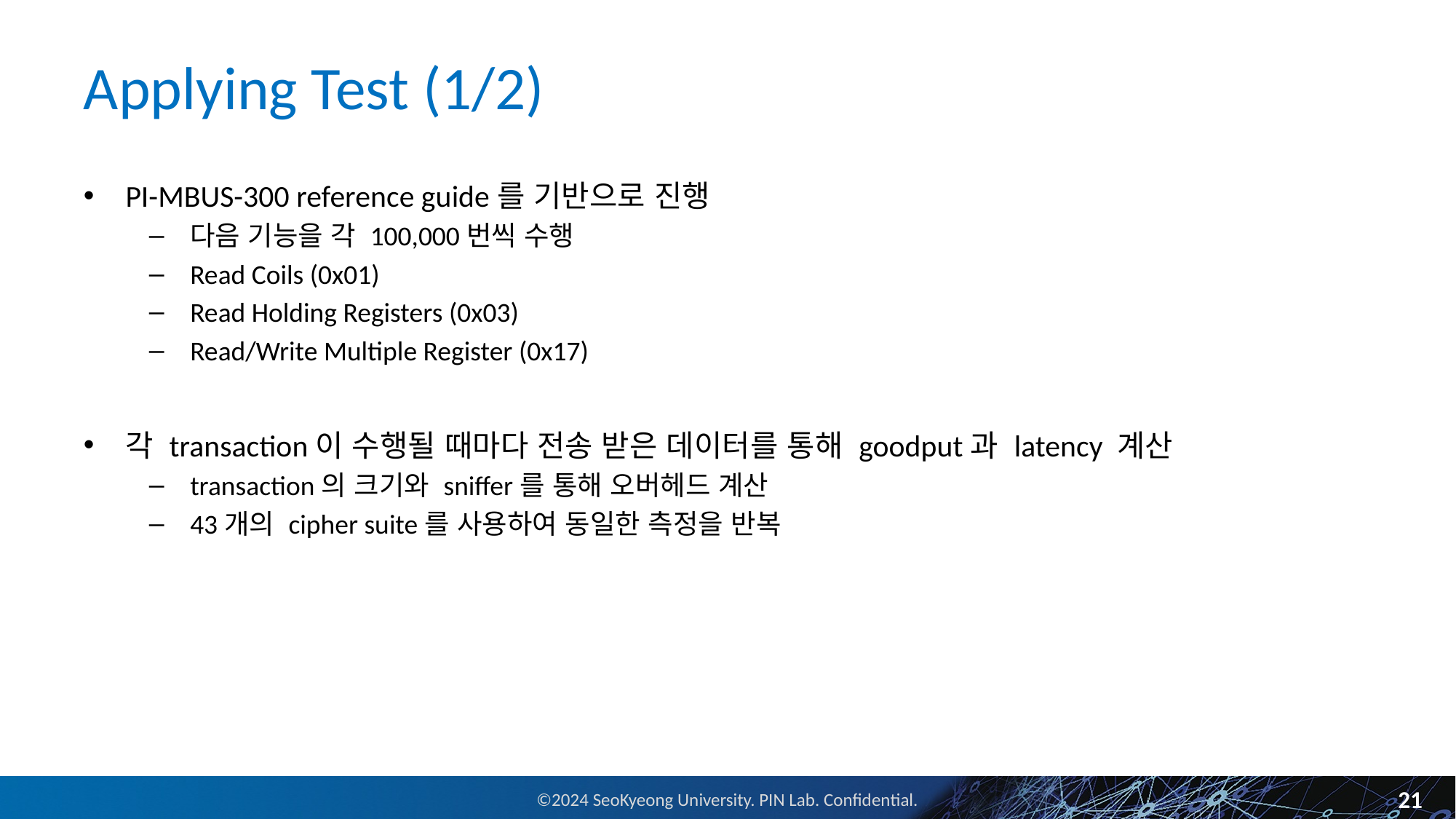

# Applying Test (1/2)
PI-MBUS-300 reference guide를 기반으로 진행
다음 기능을 각 100,000번씩 수행
Read Coils (0x01)
Read Holding Registers (0x03)
Read/Write Multiple Register (0x17)

각 transaction이 수행될 때마다 전송 받은 데이터를 통해 goodput과 latency 계산
transaction의 크기와 sniffer를 통해 오버헤드 계산
43개의 cipher suite를 사용하여 동일한 측정을 반복
21